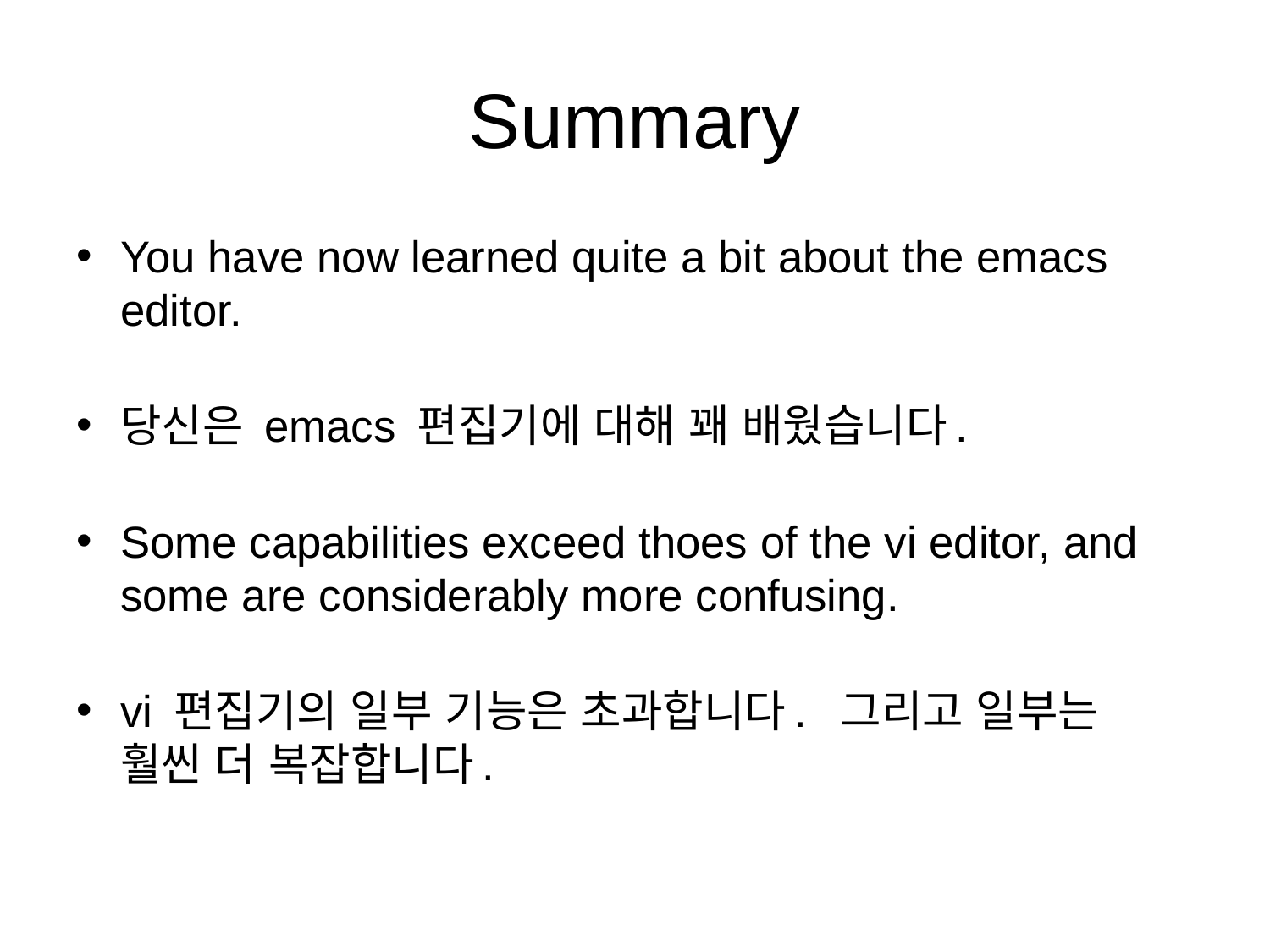

# Summary
You have now learned quite a bit about the emacs editor.
당신은 emacs 편집기에 대해 꽤 배웠습니다.
Some capabilities exceed thoes of the vi editor, and some are considerably more confusing.
vi 편집기의 일부 기능은 초과합니다.  그리고 일부는 훨씬 더 복잡합니다.